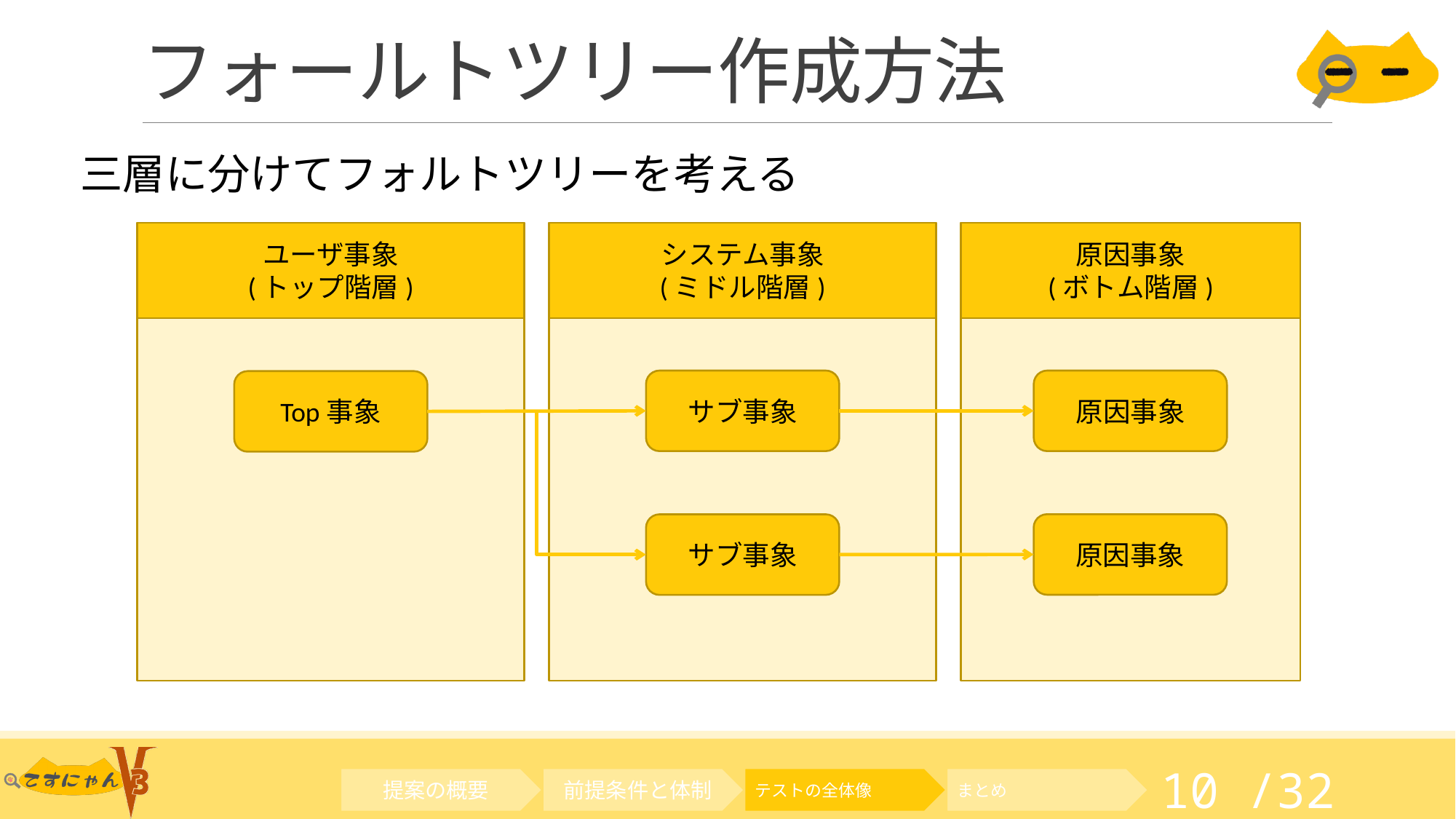

# フォールトツリー作成方法
三層に分けてフォルトツリーを考える

ユーザ事象
(トップ階層)

システム事象
(ミドル階層)

原因事象
(ボトム階層)
サブ事象
原因事象
Top事象
原因事象
サブ事象
テストの全体像
まとめ
提案の概要
前提条件と体制
10 /32